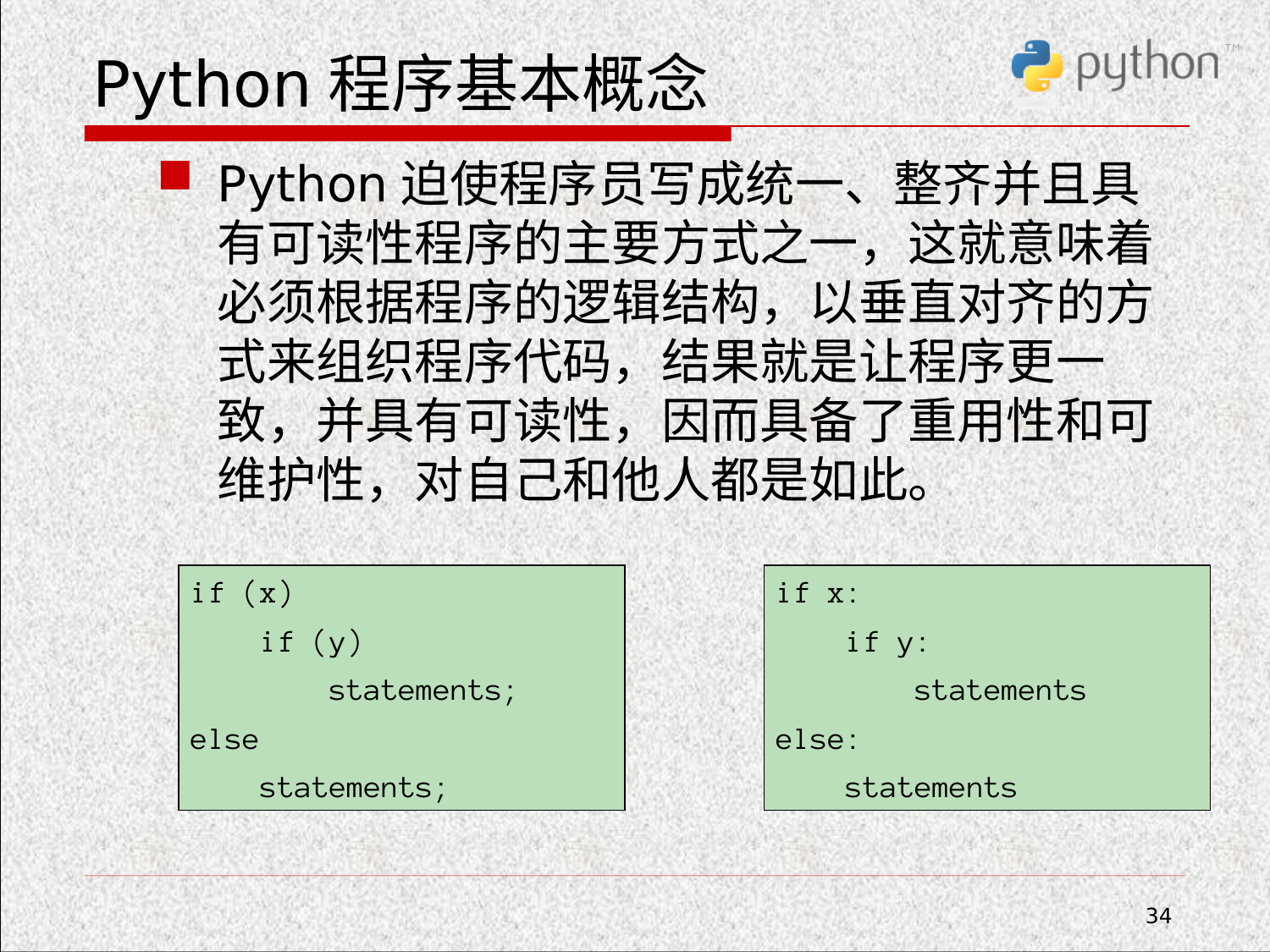

# Python程序基本概念
Python迫使程序员写成统一、整齐并且具有可读性程序的主要方式之一，这就意味着必须根据程序的逻辑结构，以垂直对齐的方式来组织程序代码，结果就是让程序更一致，并具有可读性，因而具备了重用性和可维护性，对自己和他人都是如此。

if (x)
    if (y)
        statements;
else
    statements;
if x:
    if y:
        statements
else:
    statements
34